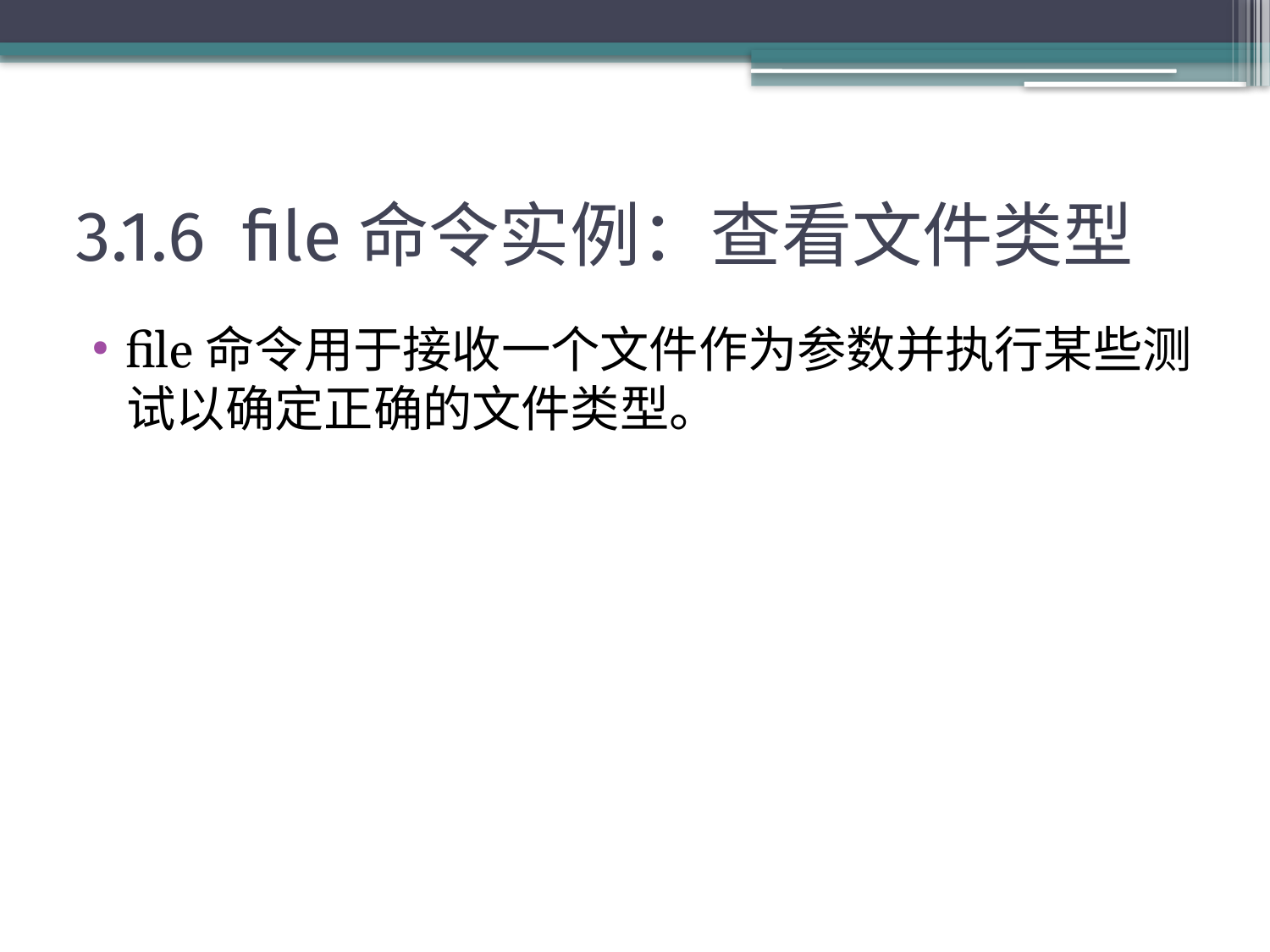

# 3.1.6  file命令实例：查看文件类型
file命令用于接收一个文件作为参数并执行某些测试以确定正确的文件类型。